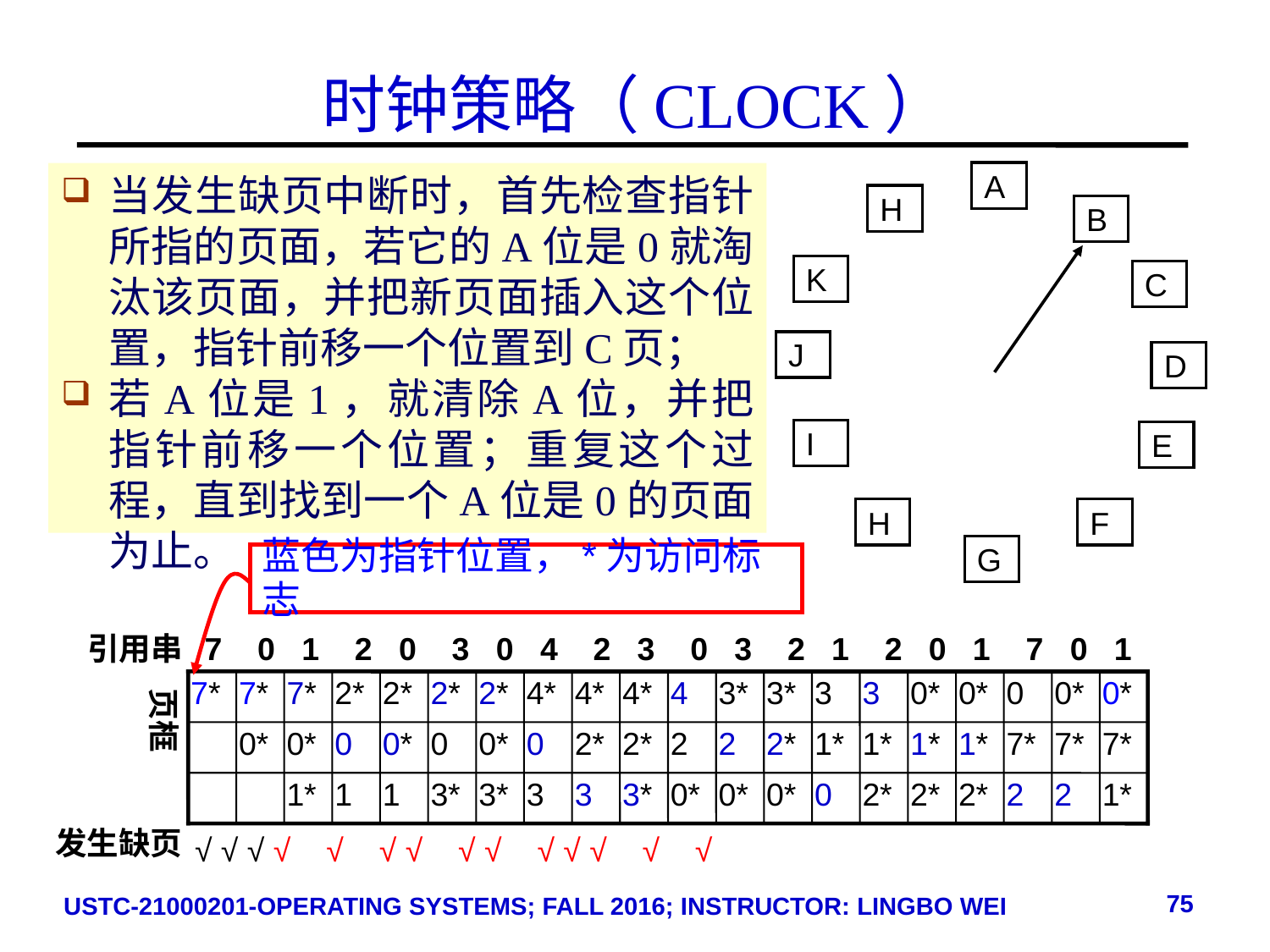

# 时钟策略（CLOCK）
A
H
B

K
C
J
D
I
E
H
F
G
当发生缺页中断时，首先检查指针所指的页面，若它的A位是0就淘汰该页面，并把新页面插入这个位置，指针前移一个位置到C页；
若A位是1，就清除A位，并把指针前移一个位置；重复这个过程，直到找到一个A位是0的页面为止。
蓝色为指针位置，*为访问标志

引用串  7    0   1    2   0    3   0   4    2   3    0   3    2   1    2   0   1    7   0   1
7*

7*

7*

2*

2*

2*

2*

4*

4*

4*

4

3*

3*

3

3

0*

0*

0

0*

0*

页框

0*
0*
0
0*
0
0*
0
2*
2*
2
2
2*
1*
1*
1*
1*
7*
7*
7*

1*
1
1
3*
3*
3
3
3*
0*
0*
0*
0
2*
2*
2*
2
2
1*
发生缺页

 √ √ √ √    √    √ √    √ √    √ √ √    √    √
75
USTC-21000201-OPERATING SYSTEMS; FALL 2016; INSTRUCTOR: LINGBO WEI